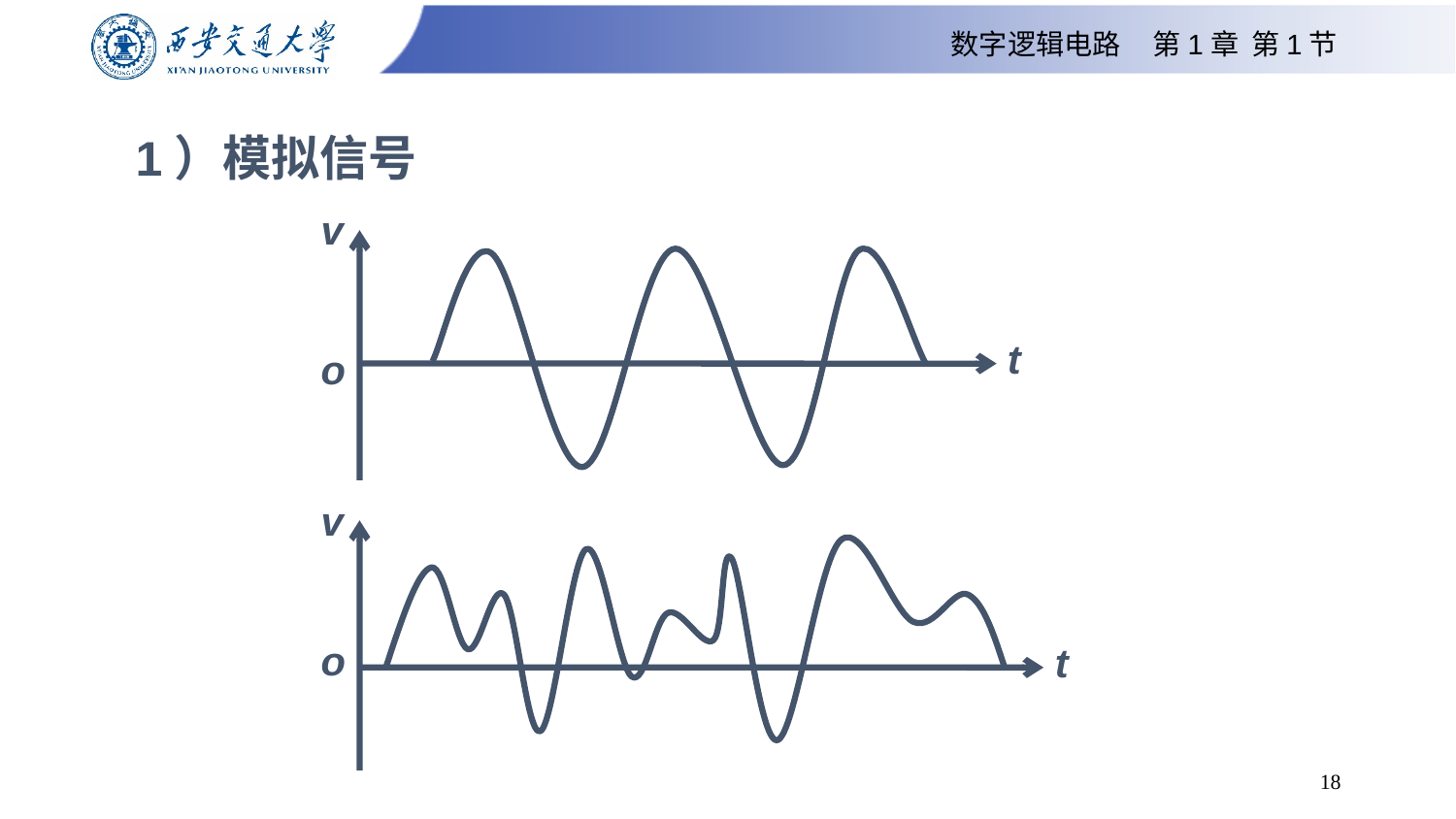

数字逻辑电路     第1章  第1节
1）模拟信号
v

t
o

v

o
t

18